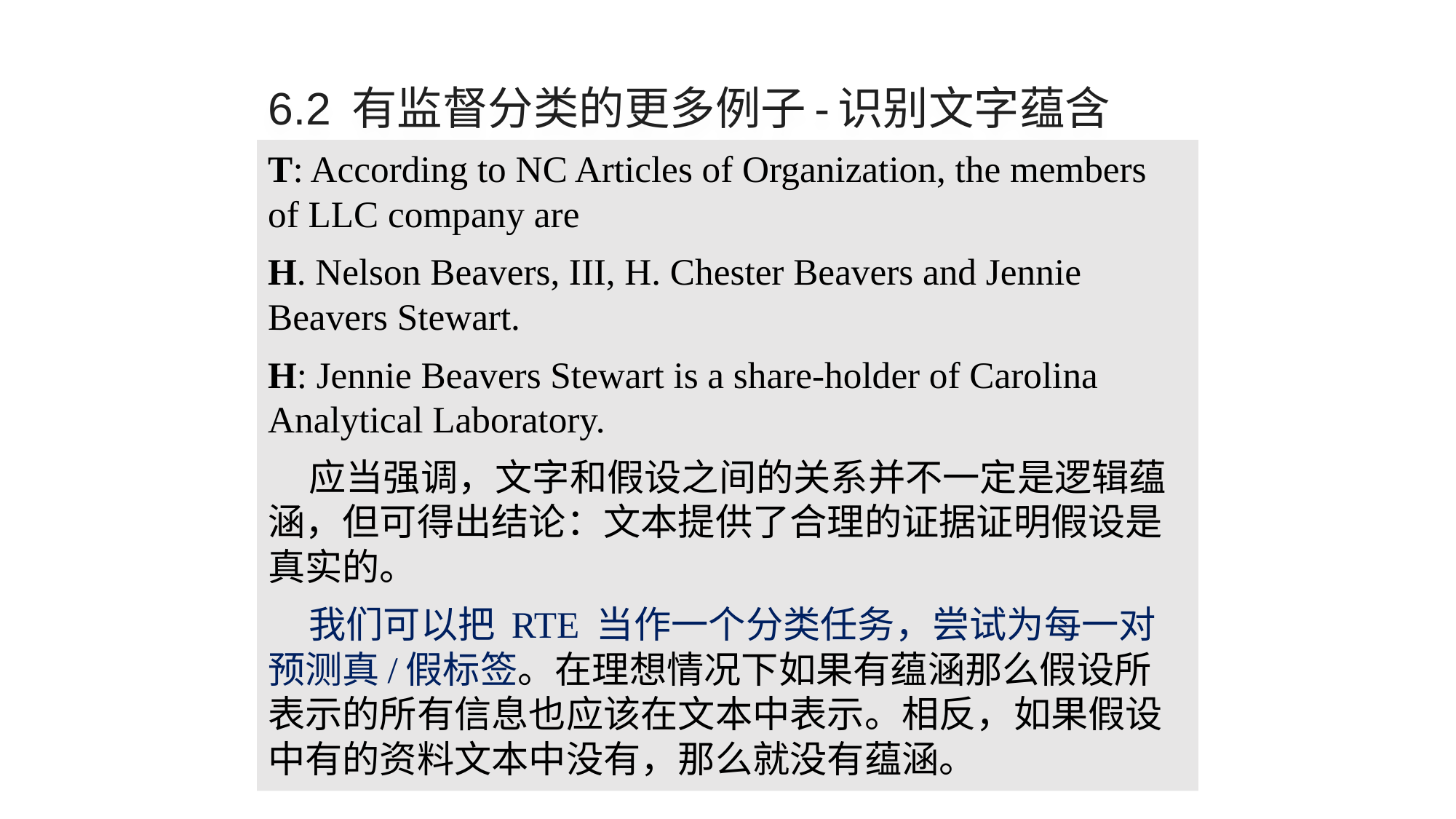

# 6.2 有监督分类的更多例子-识别文字蕴含
T: According to NC Articles of Organization, the members of LLC company are
H. Nelson Beavers, III, H. Chester Beavers and Jennie Beavers Stewart.
H: Jennie Beavers Stewart is a share-holder of Carolina Analytical Laboratory.
应当强调，文字和假设之间的关系并不一定是逻辑蕴涵，但可得出结论：文本提供了合理的证据证明假设是真实的。
我们可以把 RTE 当作一个分类任务，尝试为每一对预测真/假标签。在理想情况下如果有蕴涵那么假设所表示的所有信息也应该在文本中表示。相反，如果假设中有的资料文本中没有，那么就没有蕴涵。